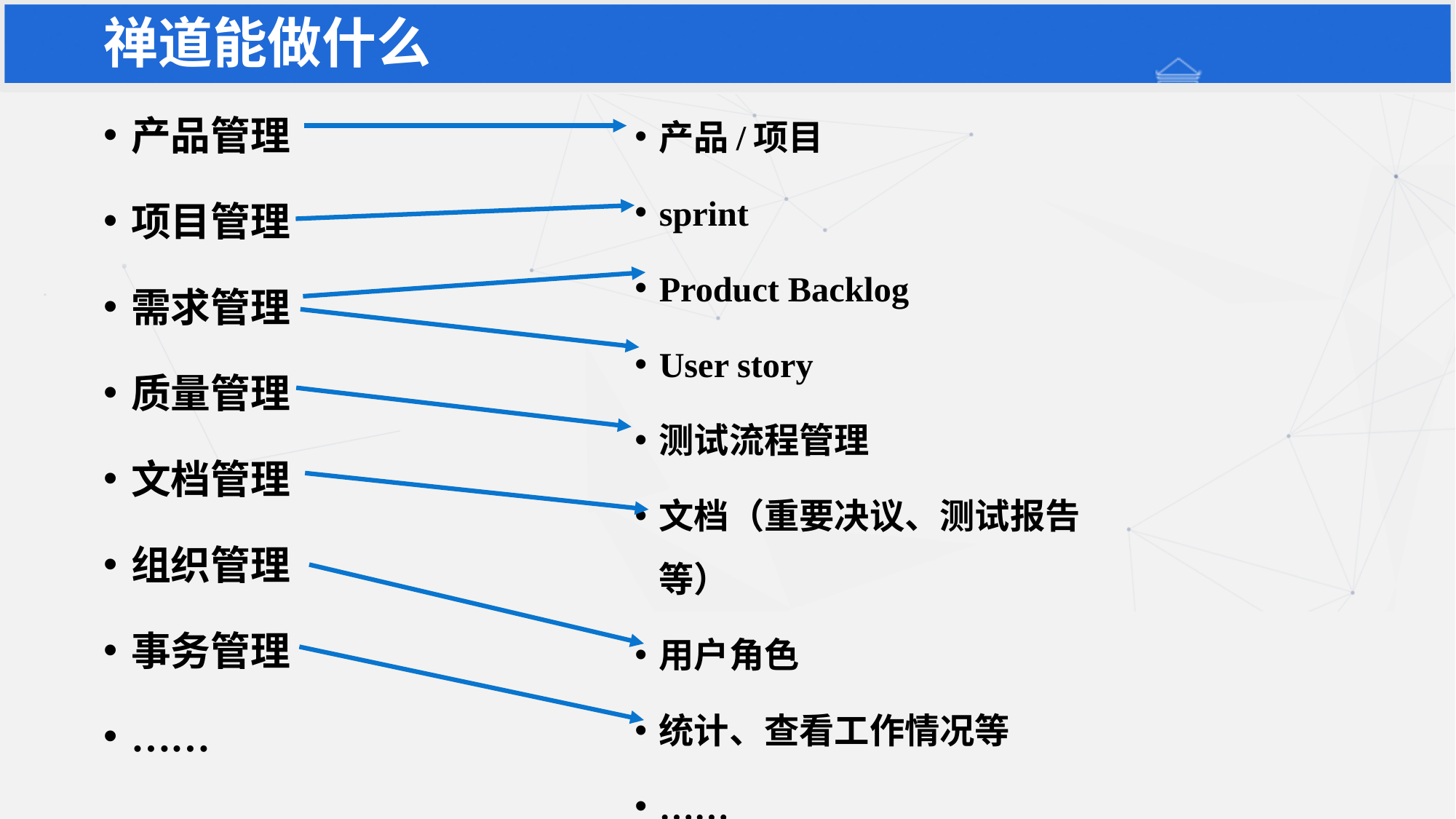

禅道能做什么
产品管理
项目管理
需求管理
质量管理
文档管理
组织管理
事务管理
……
产品/项目
sprint
Product Backlog
User story
测试流程管理
文档（重要决议、测试报告等）
用户角色
统计、查看工作情况等
……